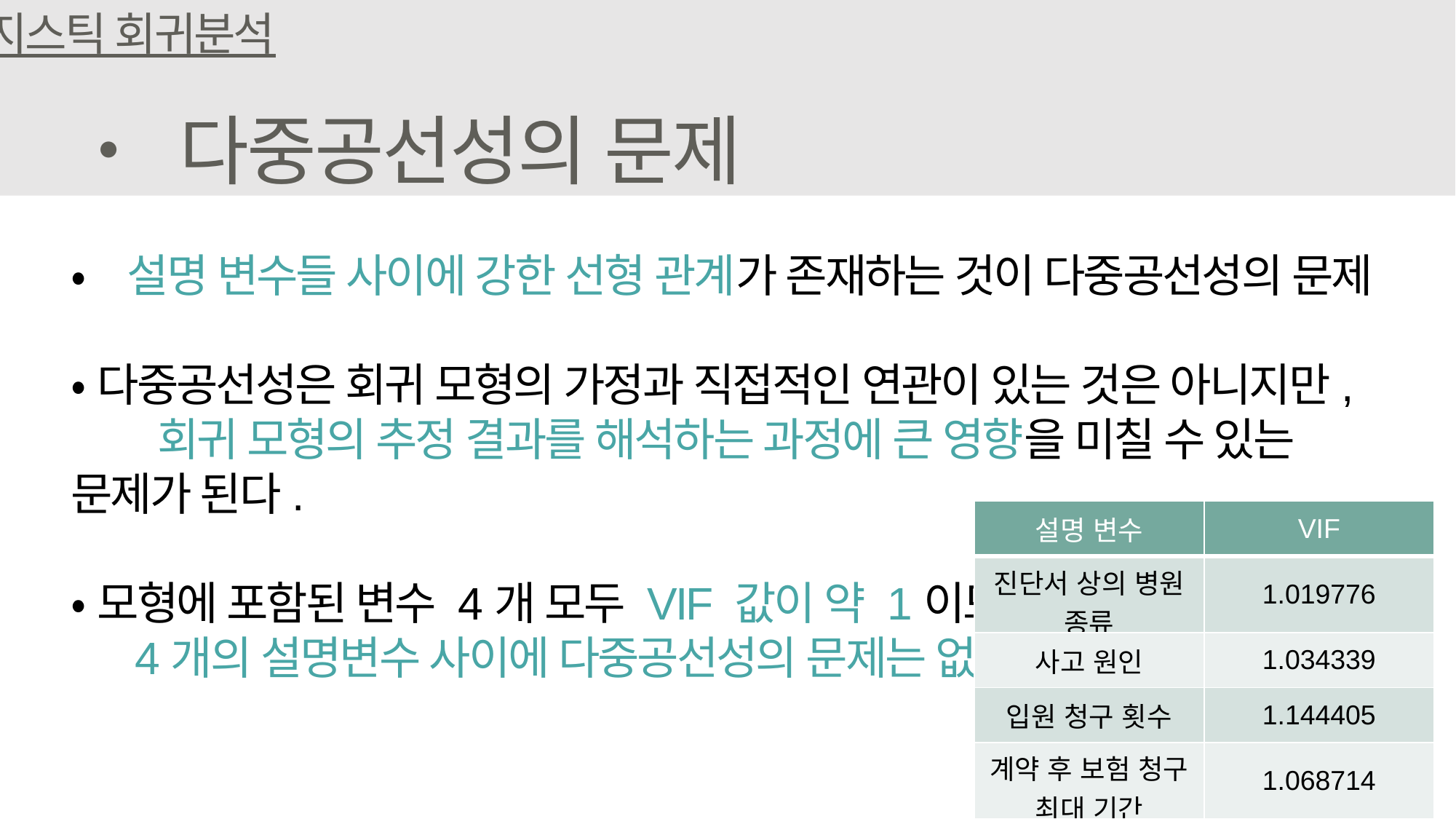

로지스틱 회귀분석
• 다중공선성의 문제
•설명 변수들 사이에 강한 선형 관계가 존재하는 것이 다중공선성의 문제

•다중공선성은 회귀 모형의 가정과 직접적인 연관이 있는 것은 아니지만,
       회귀 모형의 추정 결과를 해석하는 과정에 큰 영향을 미칠 수 있는 문제가 된다.

•모형에 포함된 변수 4개 모두 VIF 값이 약 1이므로
      4개의 설명변수 사이에 다중공선성의 문제는 없는 것으로 보임.
| 설명 변수 | VIF |
| --- | --- |
| 진단서 상의 병원 종류 | 1.019776 |
| 사고 원인 | 1.034339 |
| 입원 청구 횟수 | 1.144405 |
| 계약 후 보험 청구 최대 기간 | 1.068714 |
41